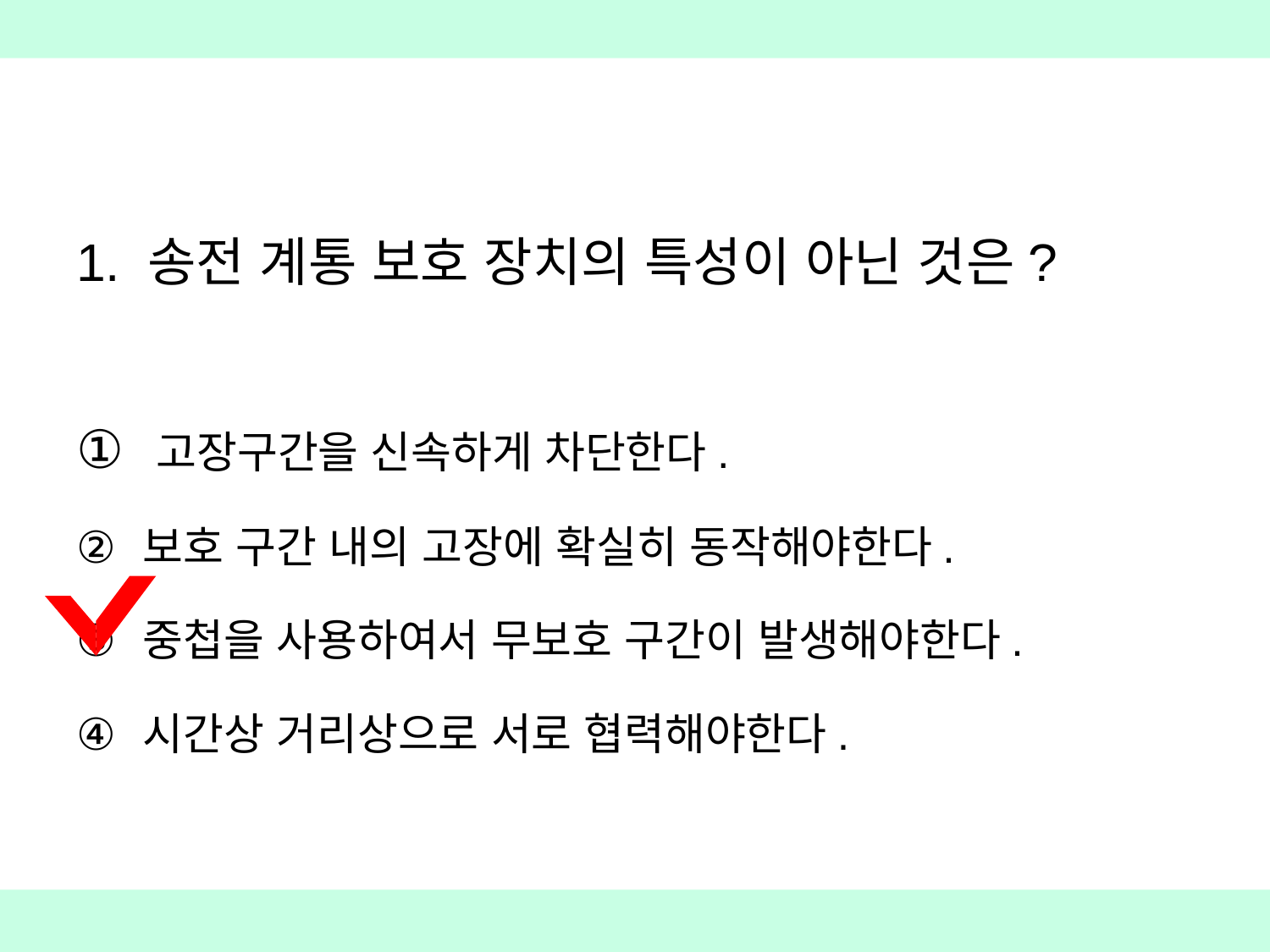

1. 송전 계통 보호 장치의 특성이 아닌 것은?

 고장구간을 신속하게 차단한다.
 보호 구간 내의 고장에 확실히 동작해야한다.
 중첩을 사용하여서 무보호 구간이 발생해야한다.
 시간상 거리상으로 서로 협력해야한다.